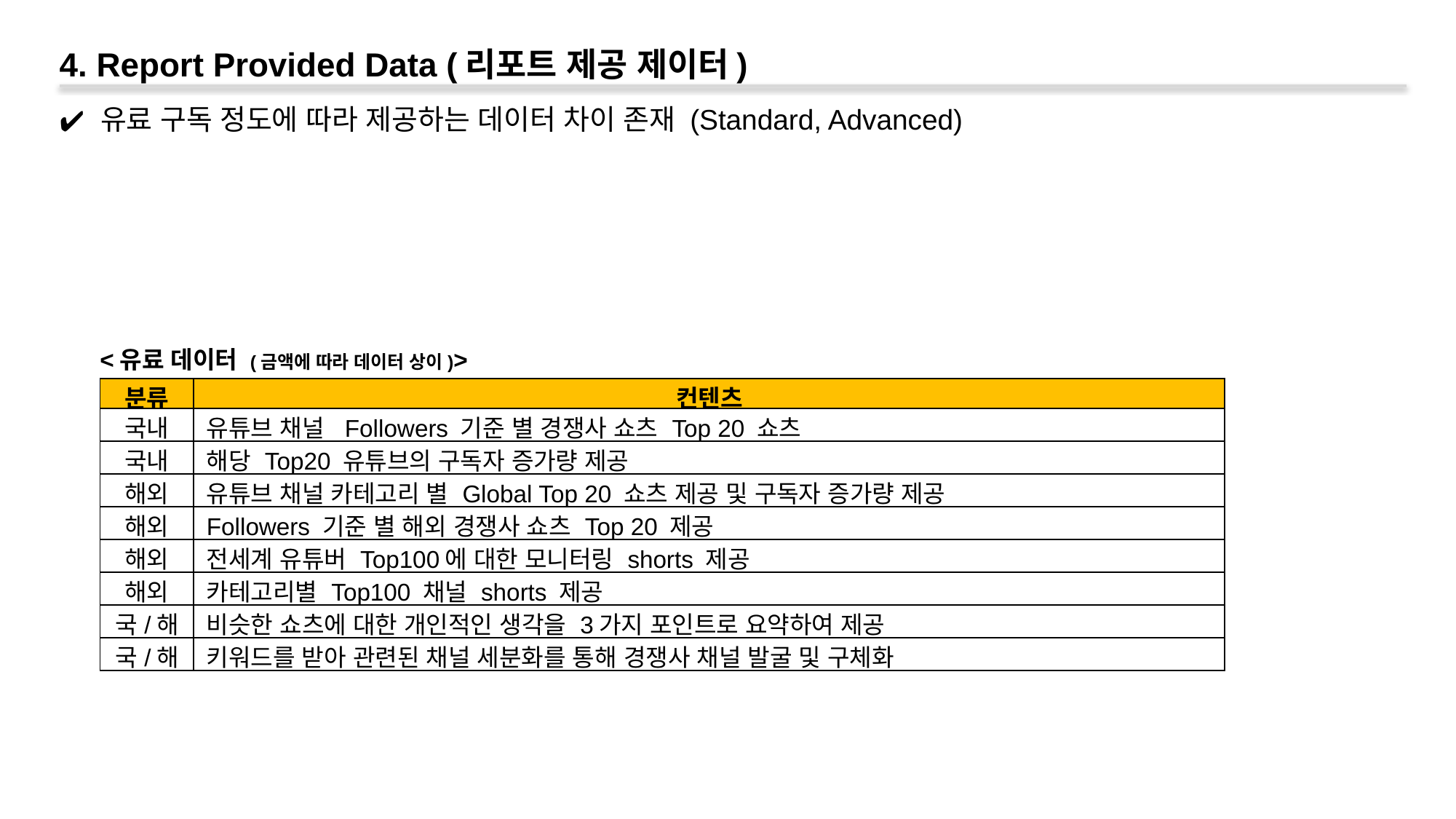

4. Report Provided Data (리포트 제공 제이터)
유료 구독 정도에 따라 제공하는 데이터 차이 존재 (Standard, Advanced)
<유료 데이터 (금액에 따라 데이터 상이)>
| 분류 | 컨텐츠 |
| --- | --- |
| 국내 | 유튜브 채널 Followers 기준 별 경쟁사 쇼츠 Top 20 쇼츠 |
| 국내 | 해당 Top20 유튜브의 구독자 증가량 제공 |
| 해외 | 유튜브 채널 카테고리 별 Global Top 20 쇼츠 제공 및 구독자 증가량 제공 |
| 해외 | Followers 기준 별 해외 경쟁사 쇼츠 Top 20 제공 |
| 해외 | 전세계 유튜버 Top100에 대한 모니터링 shorts 제공 |
| 해외 | 카테고리별 Top100 채널 shorts 제공 |
| 국/해 | 비슷한 쇼츠에 대한 개인적인 생각을 3가지 포인트로 요약하여 제공 |
| 국/해 | 키워드를 받아 관련된 채널 세분화를 통해 경쟁사 채널 발굴 및 구체화 |